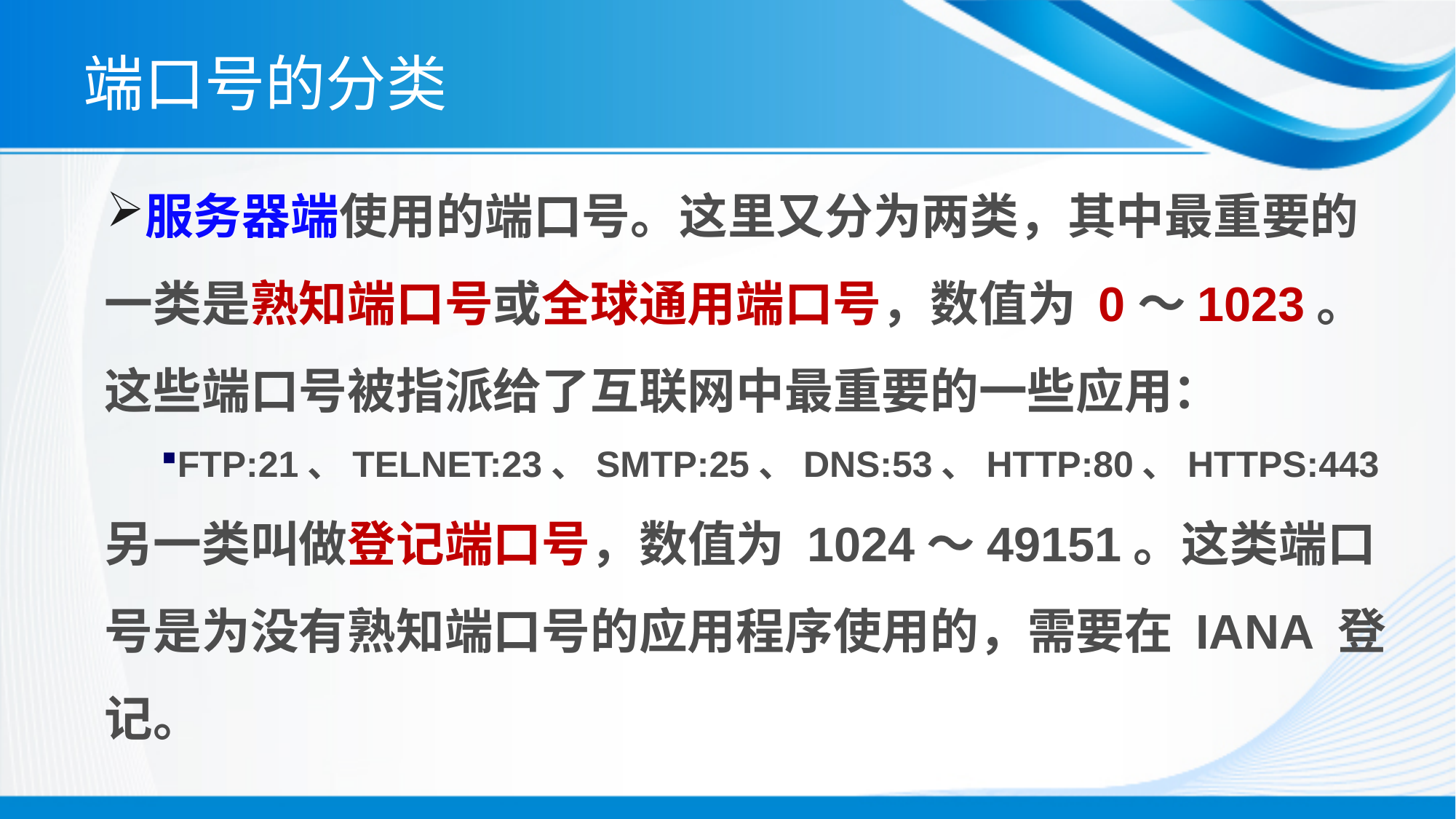

# 端口号的分类
服务器端使用的端口号。这里又分为两类，其中最重要的一类是熟知端口号或全球通用端口号，数值为 0～1023。这些端口号被指派给了互联网中最重要的一些应用：
FTP:21、TELNET:23、SMTP:25、DNS:53、HTTP:80、HTTPS:443
另一类叫做登记端口号，数值为 1024～49151。这类端口号是为没有熟知端口号的应用程序使用的，需要在 IANA 登记。